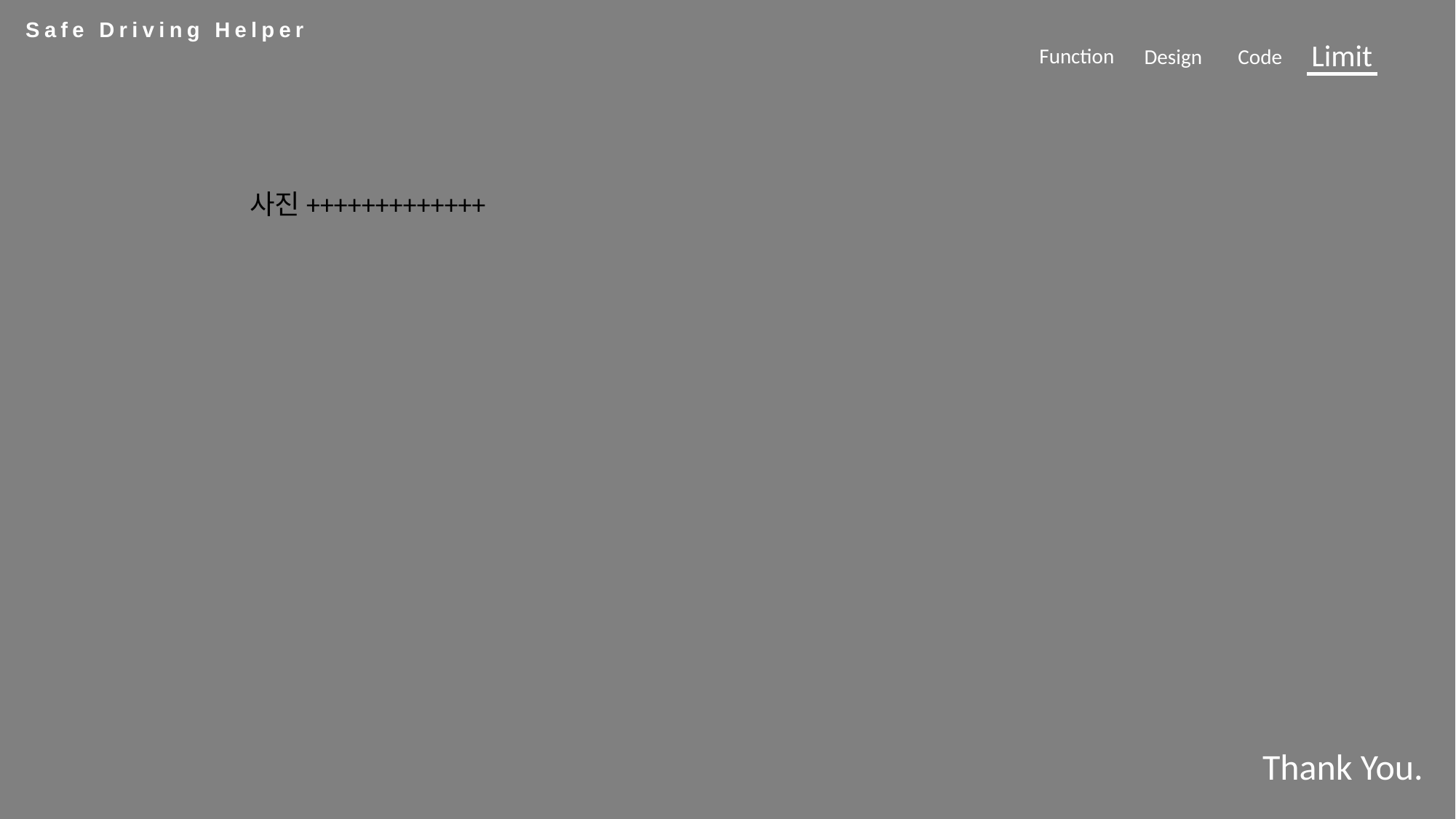

Safe Driving Helper
Limit
Function
Design
Code
사진+++++++++++++
Thank You.